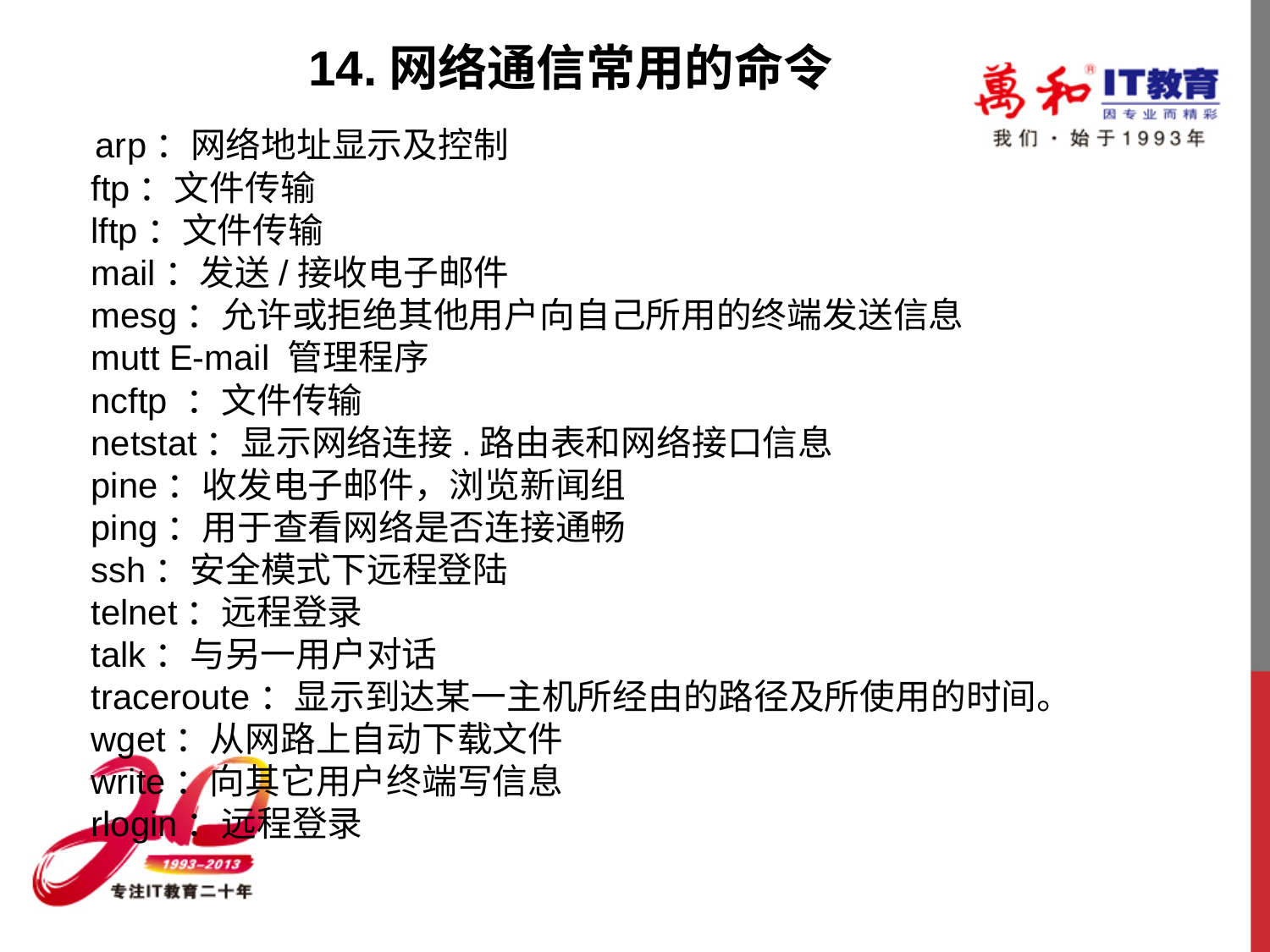

14.网络通信常用的命令
   arp：网络地址显示及控制
   ftp：文件传输
   lftp：文件传输
   mail：发送/接收电子邮件
   mesg：允许或拒绝其他用户向自己所用的终端发送信息
   mutt E-mail 管理程序
   ncftp ：文件传输
   netstat：显示网络连接.路由表和网络接口信息
   pine：收发电子邮件，浏览新闻组
   ping：用于查看网络是否连接通畅
   ssh：安全模式下远程登陆
   telnet：远程登录
   talk：与另一用户对话
   traceroute：显示到达某一主机所经由的路径及所使用的时间。
   wget：从网路上自动下载文件
   write：向其它用户终端写信息
   rlogin：远程登录